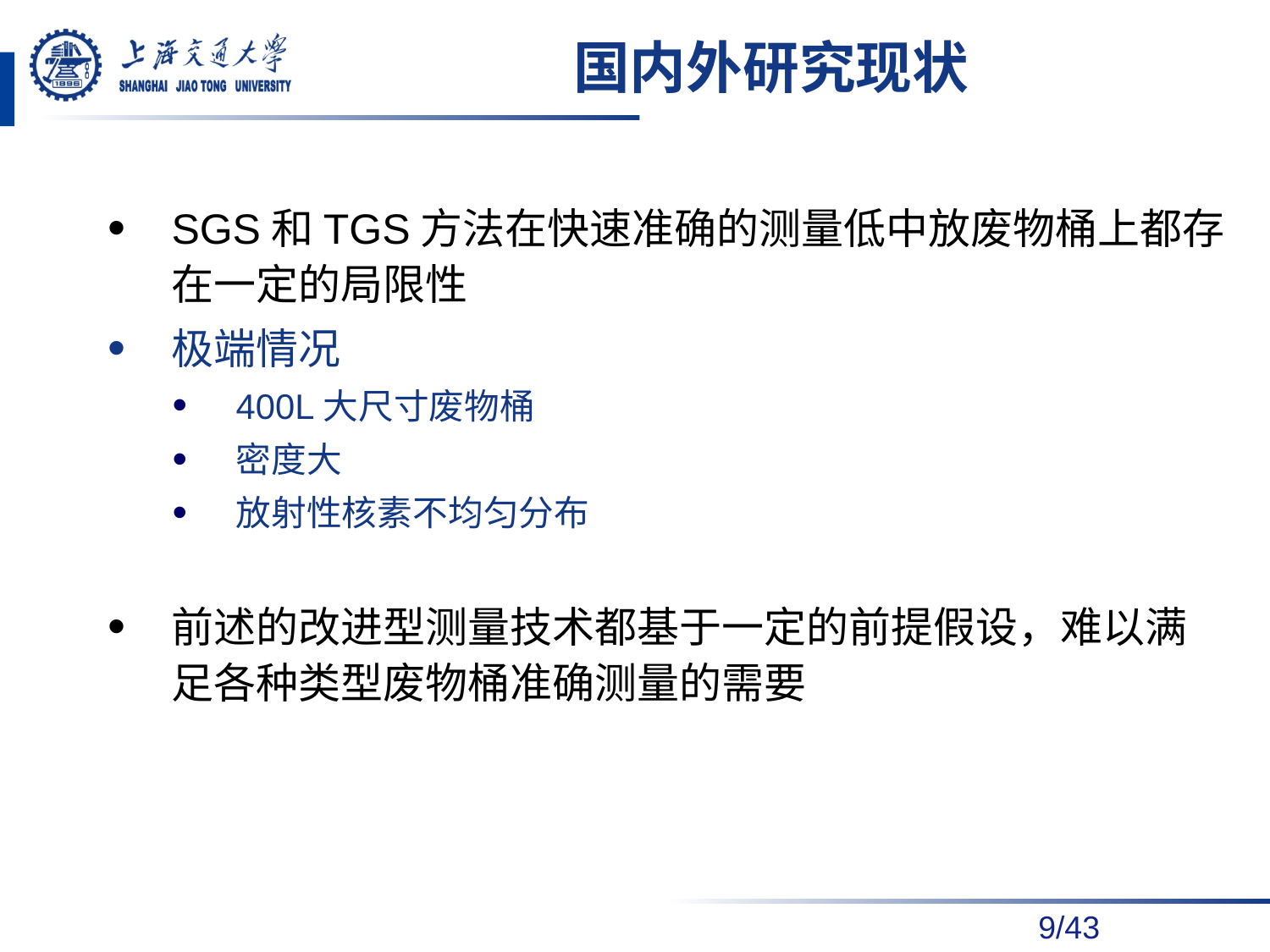

# 国内外研究现状
SGS和TGS方法在快速准确的测量低中放废物桶上都存在一定的局限性
极端情况
400L大尺寸废物桶
密度大
放射性核素不均匀分布

前述的改进型测量技术都基于一定的前提假设，难以满足各种类型废物桶准确测量的需要